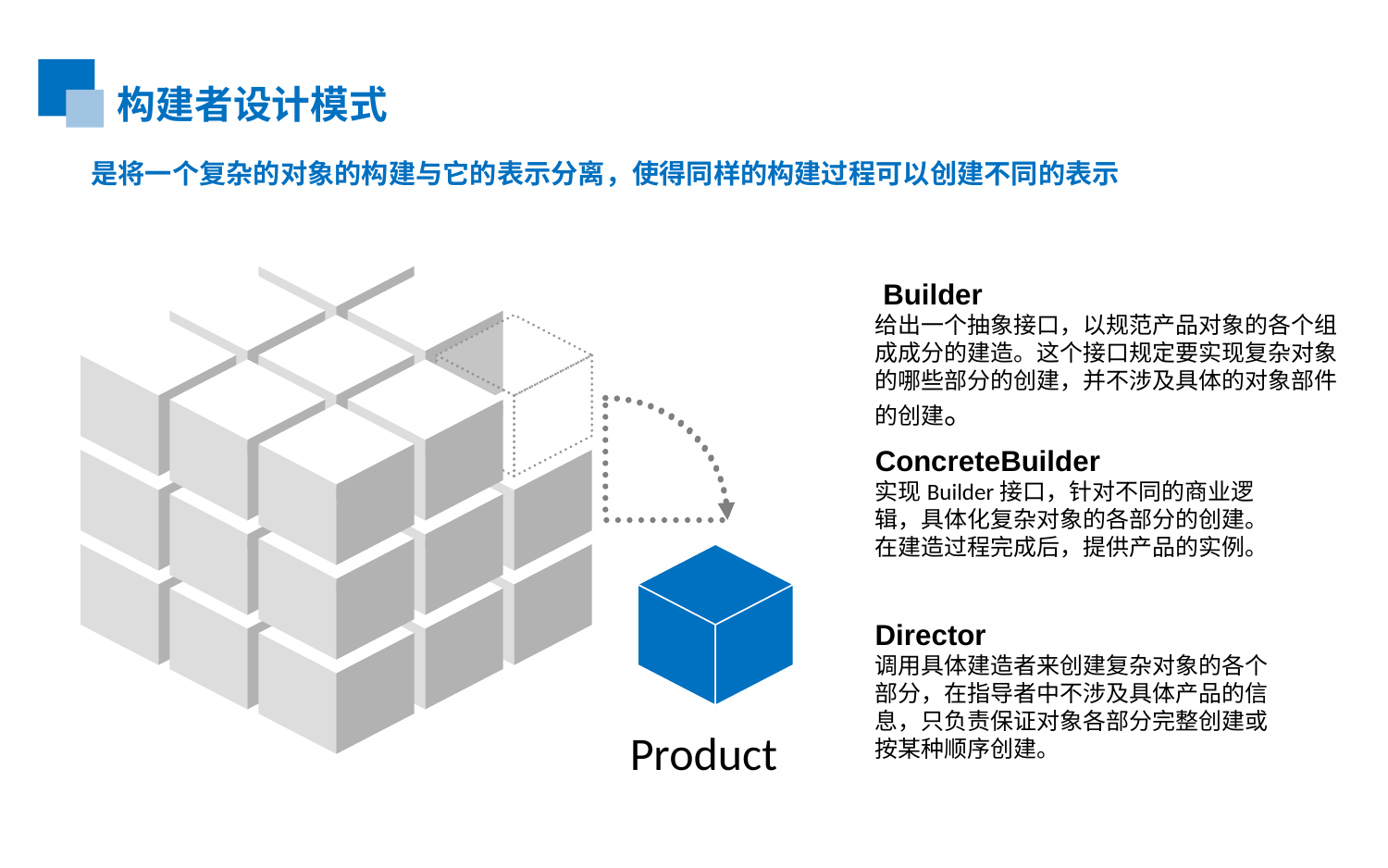

构建者设计模式

是将一个复杂的对象的构建与它的表示分离，使得同样的构建过程可以创建不同的表示

 Builder
给出一个抽象接口，以规范产品对象的各个组成成分的建造。这个接口规定要实现复杂对象的哪些部分的创建，并不涉及具体的对象部件的创建。

ConcreteBuilder
实现Builder接口，针对不同的商业逻辑，具体化复杂对象的各部分的创建。 在建造过程完成后，提供产品的实例。

Director
调用具体建造者来创建复杂对象的各个部分，在指导者中不涉及具体产品的信息，只负责保证对象各部分完整创建或按某种顺序创建。
Product